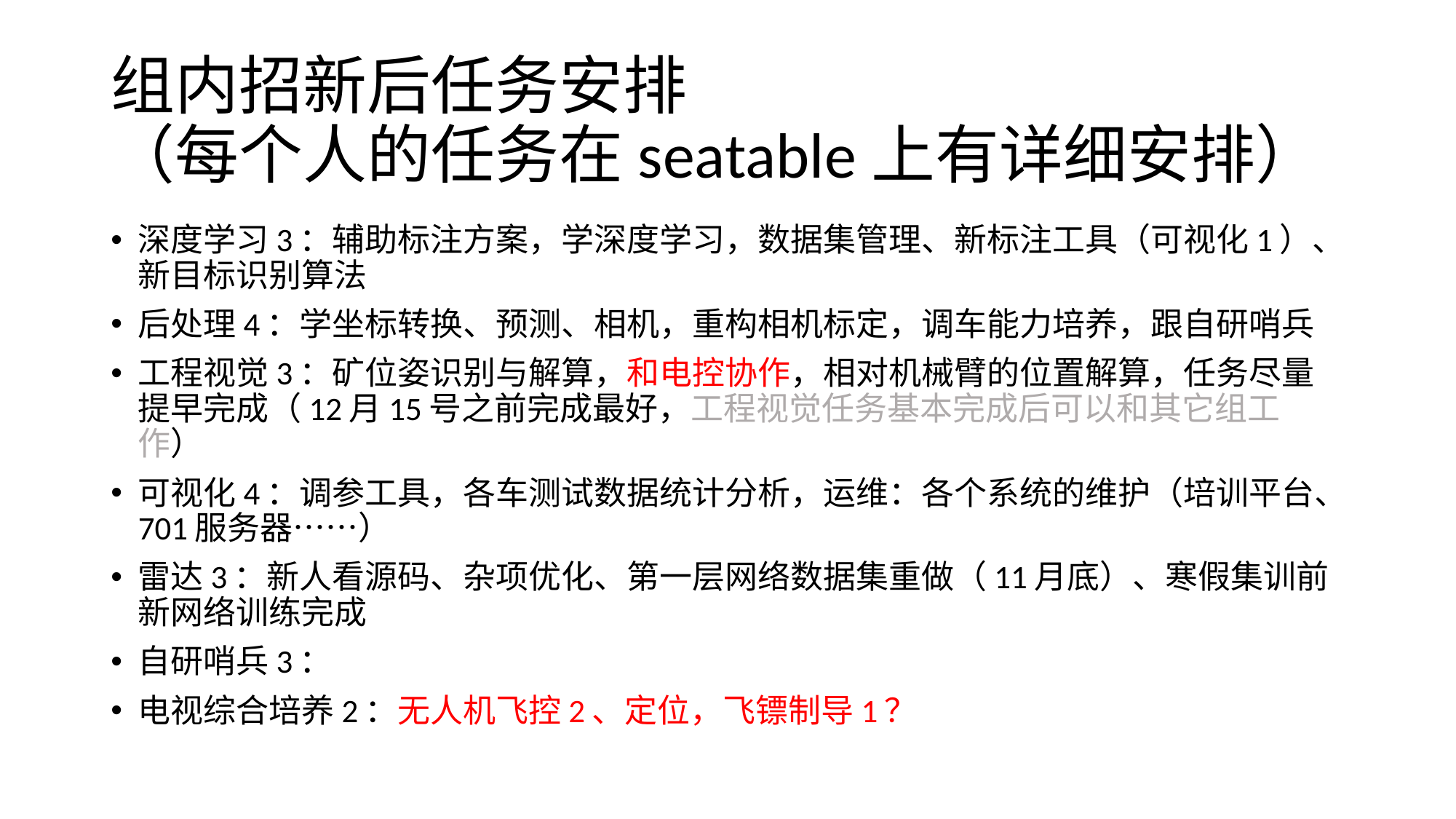

# 组内招新后任务安排 （每个人的任务在seatable上有详细安排）
深度学习3：辅助标注方案，学深度学习，数据集管理、新标注工具（可视化1）、新目标识别算法
后处理4：学坐标转换、预测、相机，重构相机标定，调车能力培养，跟自研哨兵
工程视觉3：矿位姿识别与解算，和电控协作，相对机械臂的位置解算，任务尽量提早完成（12月15号之前完成最好，工程视觉任务基本完成后可以和其它组工作）
可视化4：调参工具，各车测试数据统计分析，运维：各个系统的维护（培训平台、701服务器……）
雷达3：新人看源码、杂项优化、第一层网络数据集重做（11月底）、寒假集训前新网络训练完成
自研哨兵3：
电视综合培养2：无人机飞控2、定位，飞镖制导1？